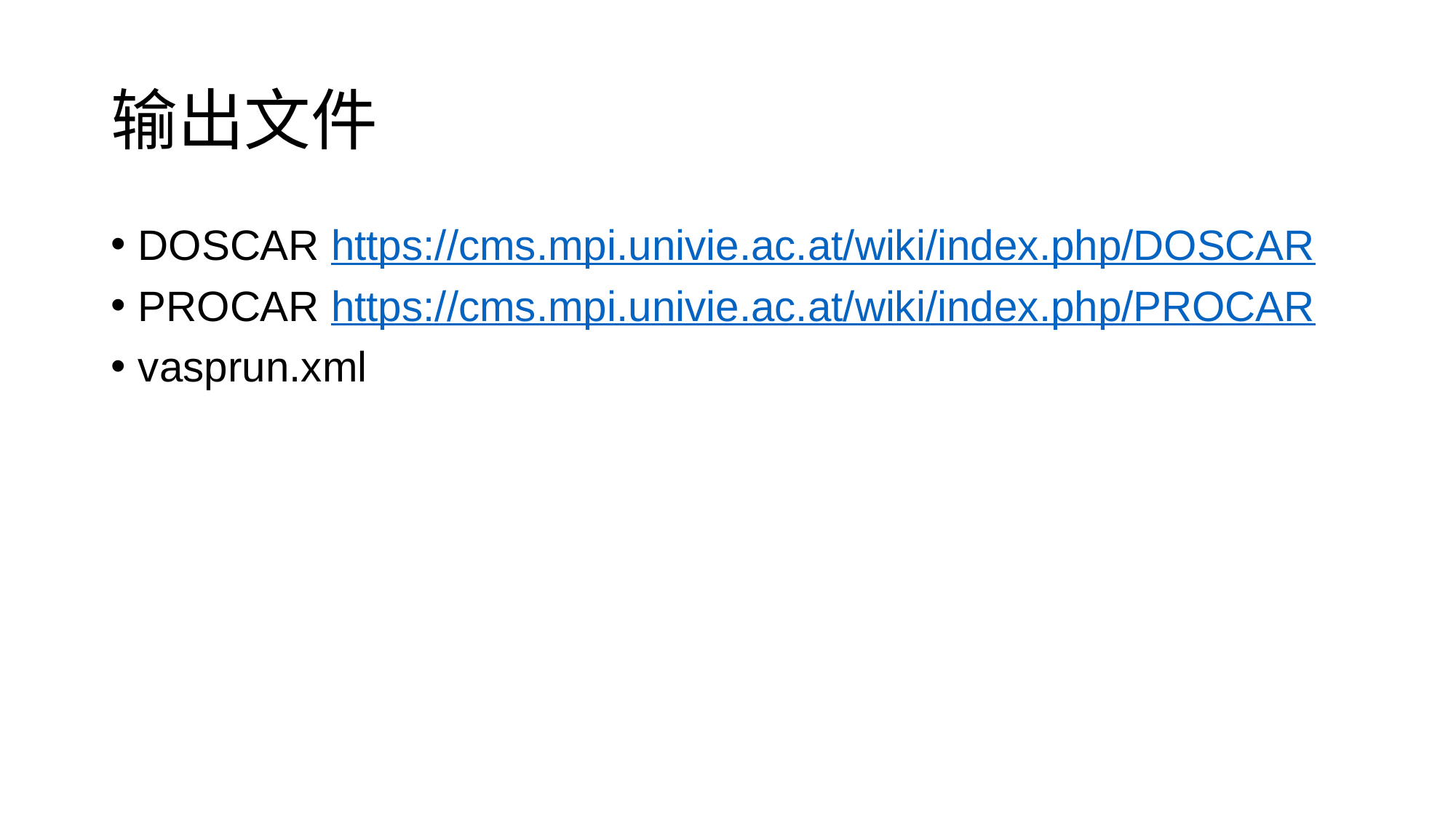

# 输出文件
DOSCAR https://cms.mpi.univie.ac.at/wiki/index.php/DOSCAR
PROCAR https://cms.mpi.univie.ac.at/wiki/index.php/PROCAR
vasprun.xml